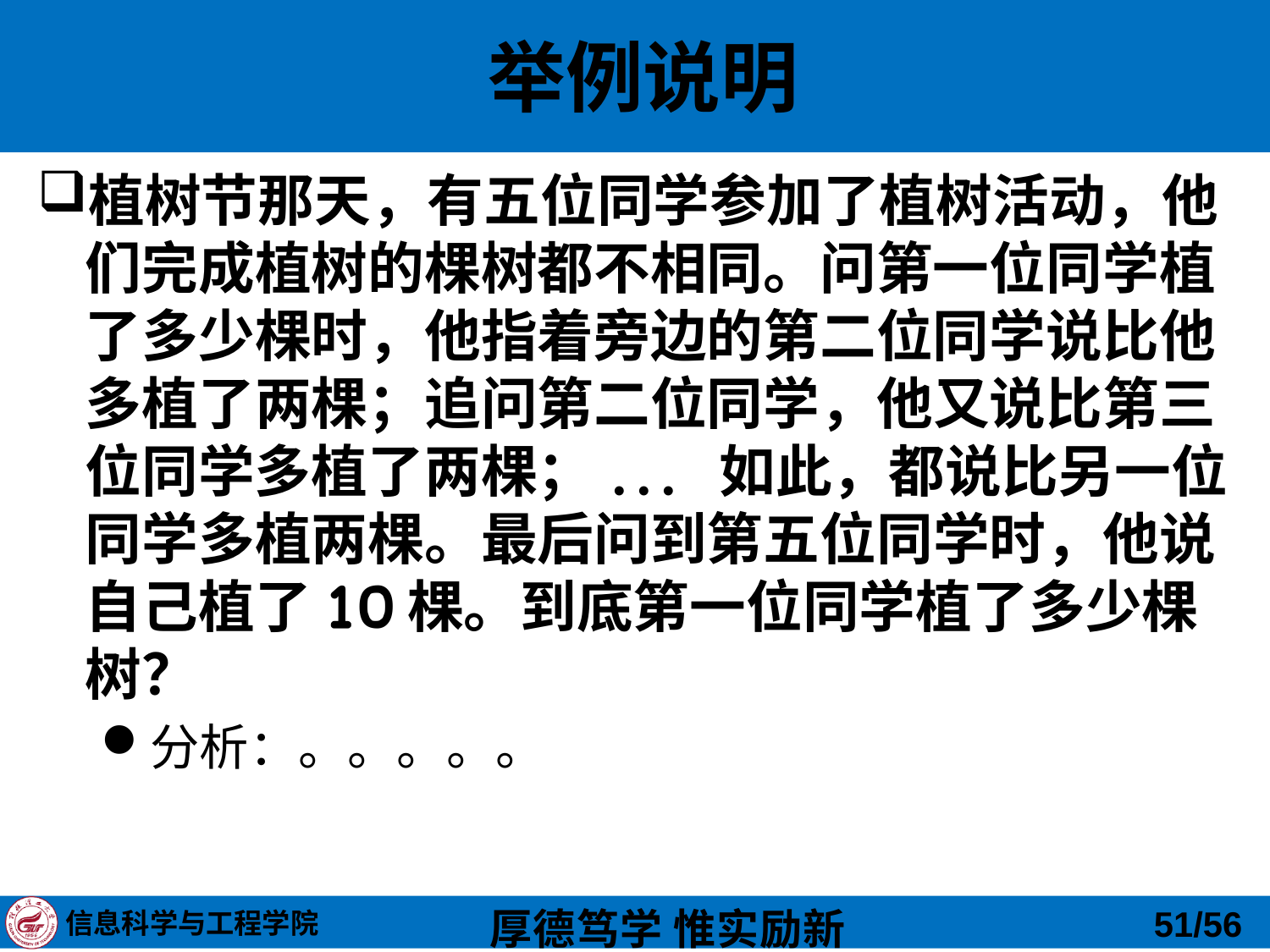

# 举例说明
植树节那天，有五位同学参加了植树活动，他们完成植树的棵树都不相同。问第一位同学植了多少棵时，他指着旁边的第二位同学说比他多植了两棵；追问第二位同学，他又说比第三位同学多植了两棵；... 如此，都说比另一位同学多植两棵。最后问到第五位同学时，他说自己植了10棵。到底第一位同学植了多少棵树？
分析：。。。。。
51/56